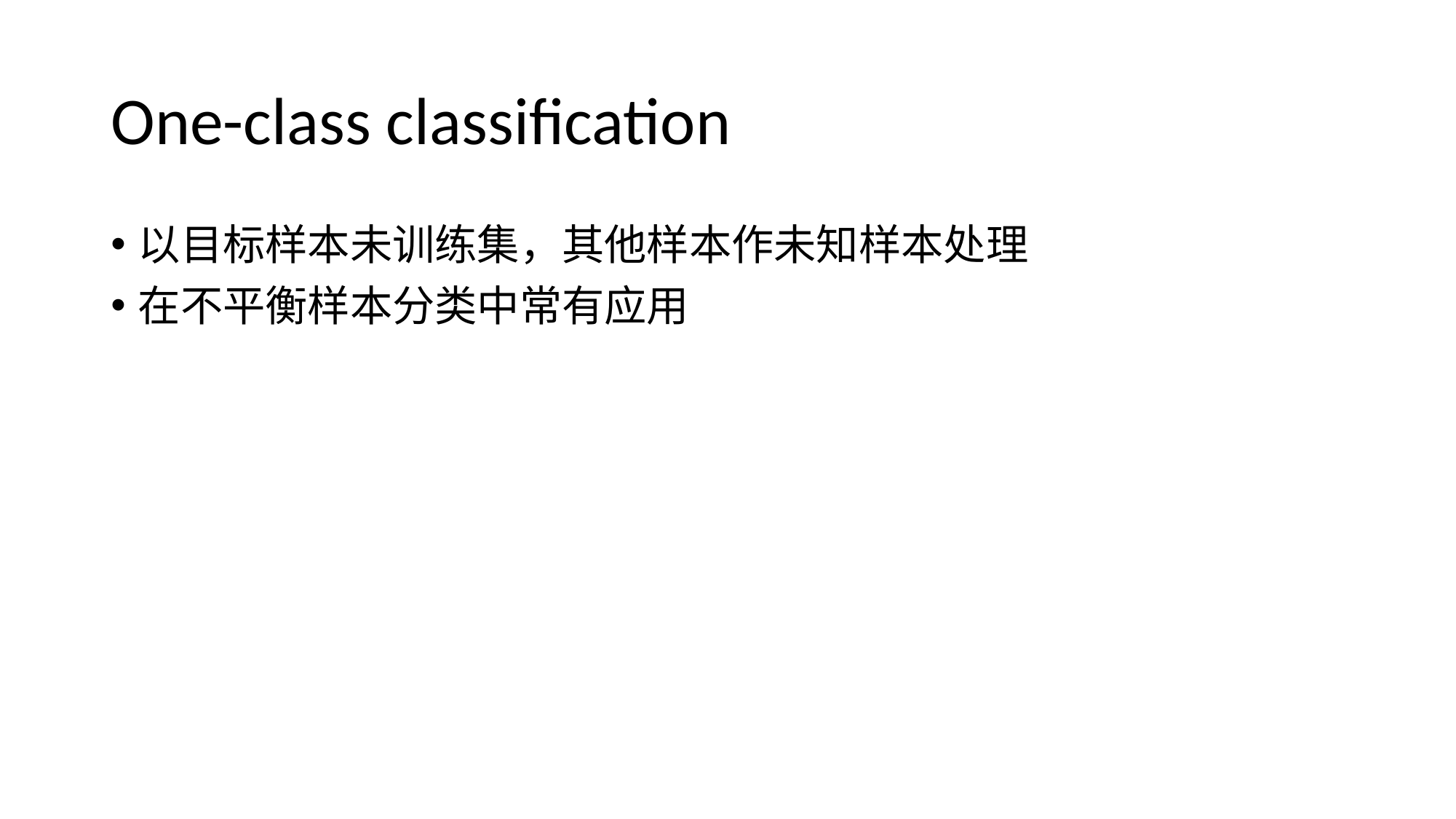

# One-class classification
以目标样本未训练集，其他样本作未知样本处理
在不平衡样本分类中常有应用